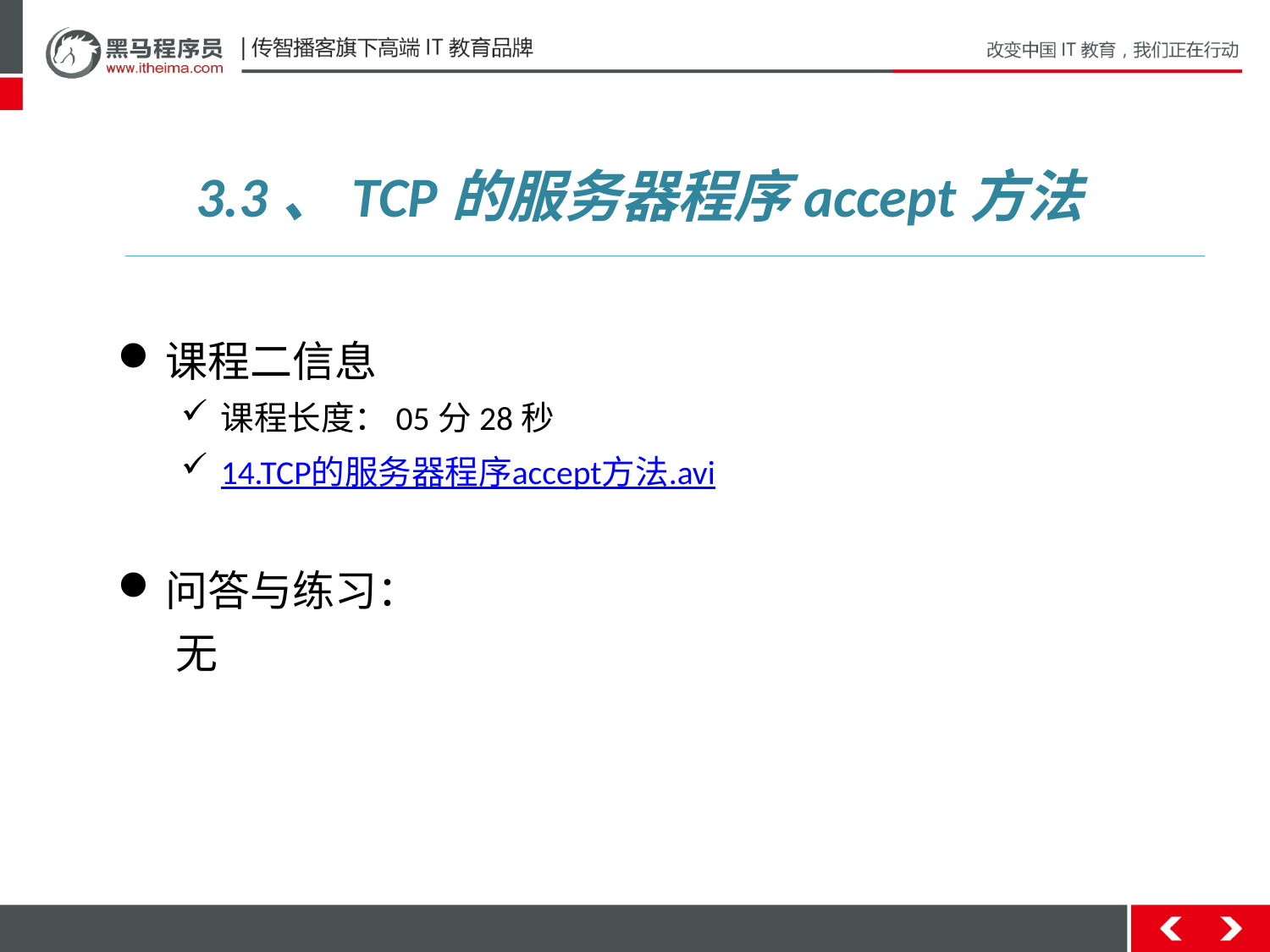

3.3、TCP的服务器程序accept方法

课程二信息
课程长度：05分28秒
14.TCP的服务器程序accept方法.avi

问答与练习：
     无